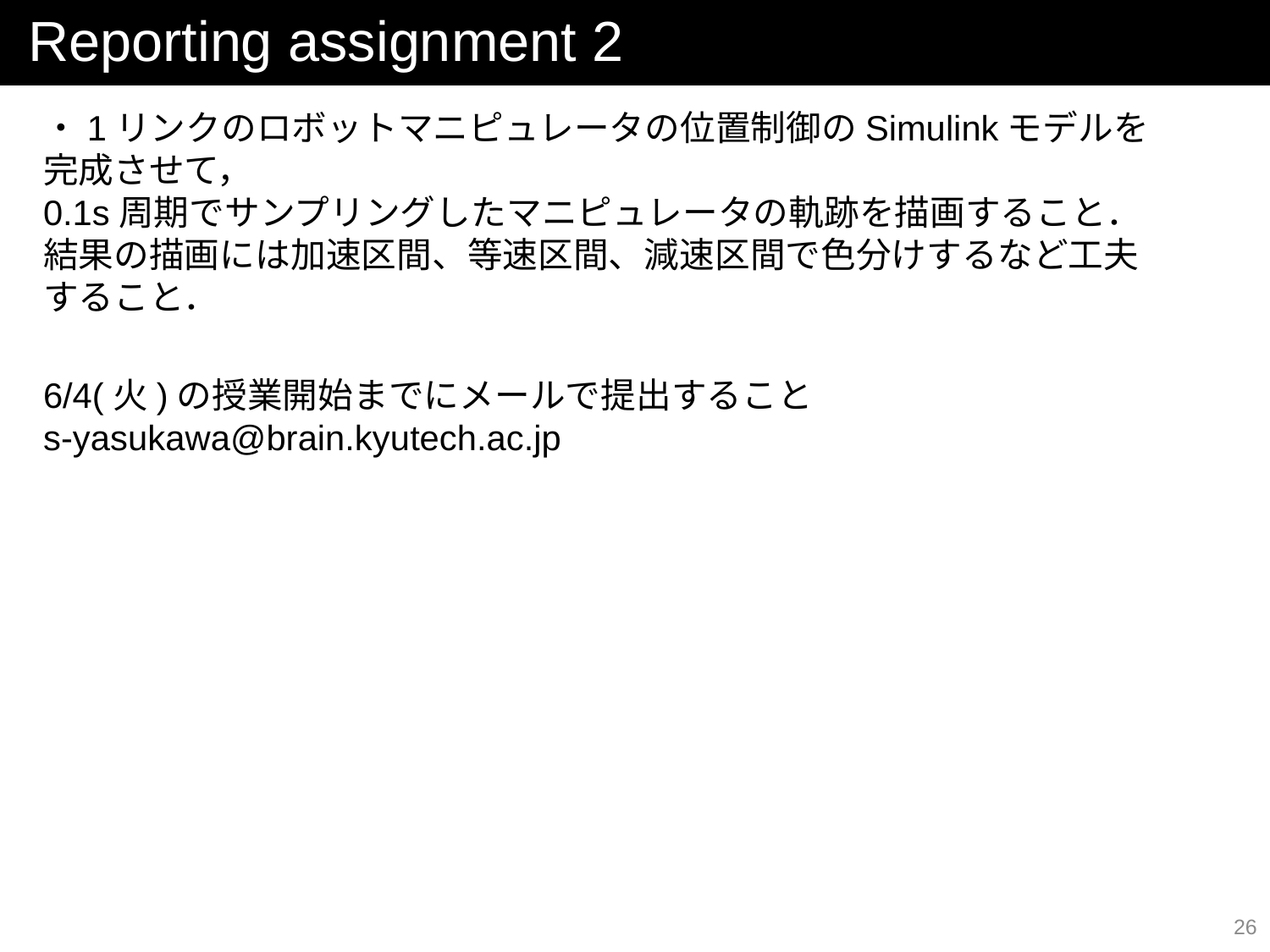

# Reporting assignment 2
・1リンクのロボットマニピュレータの位置制御のSimulinkモデルを完成させて，
0.1s周期でサンプリングしたマニピュレータの軌跡を描画すること．
結果の描画には加速区間、等速区間、減速区間で色分けするなど工夫すること．

6/4(火)の授業開始までにメールで提出すること
s-yasukawa@brain.kyutech.ac.jp
26